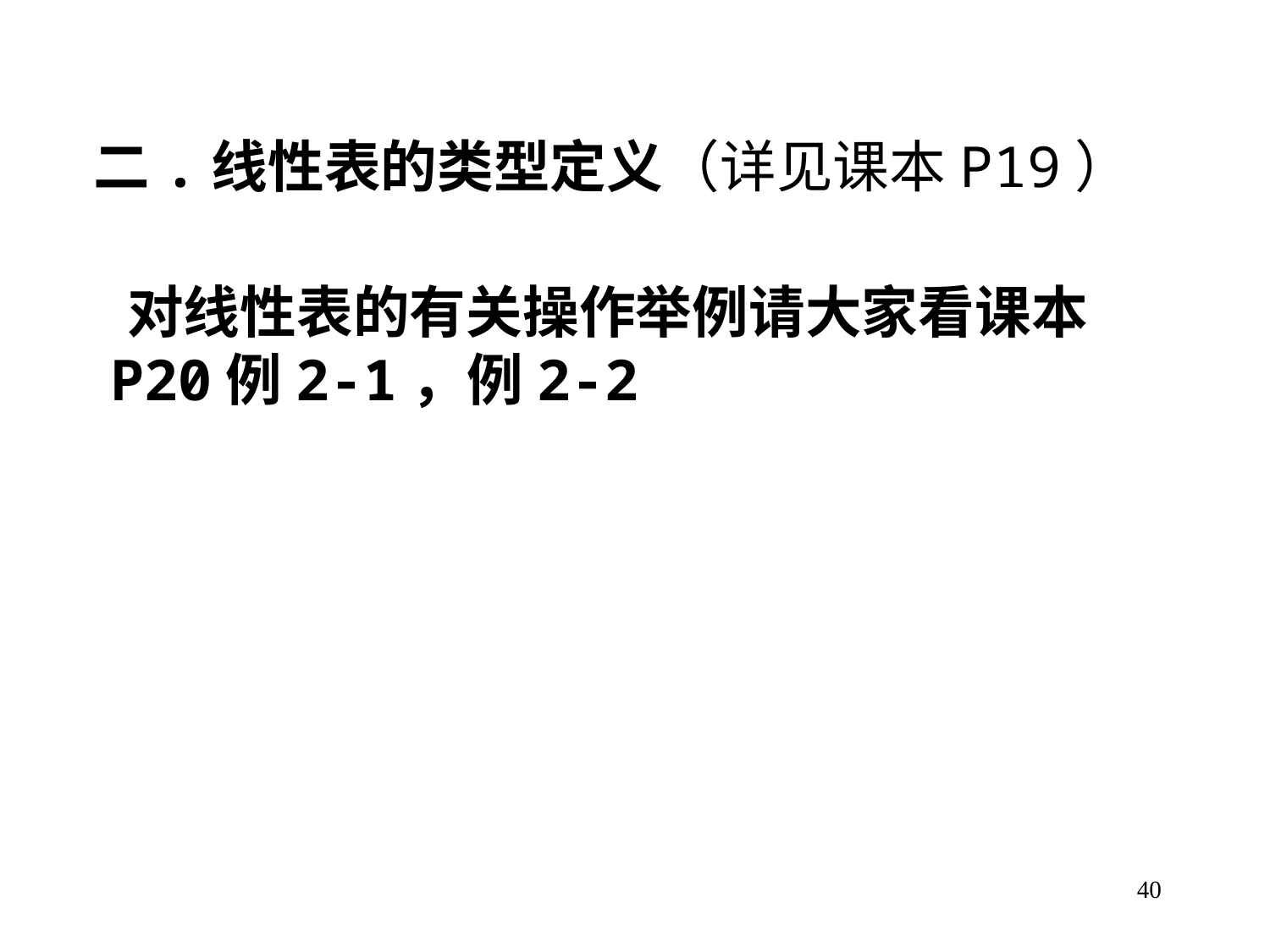

# 二.线性表的类型定义（详见课本P19）
    对线性表的有关操作举例请大家看课本P20例2-1，例2-2
40